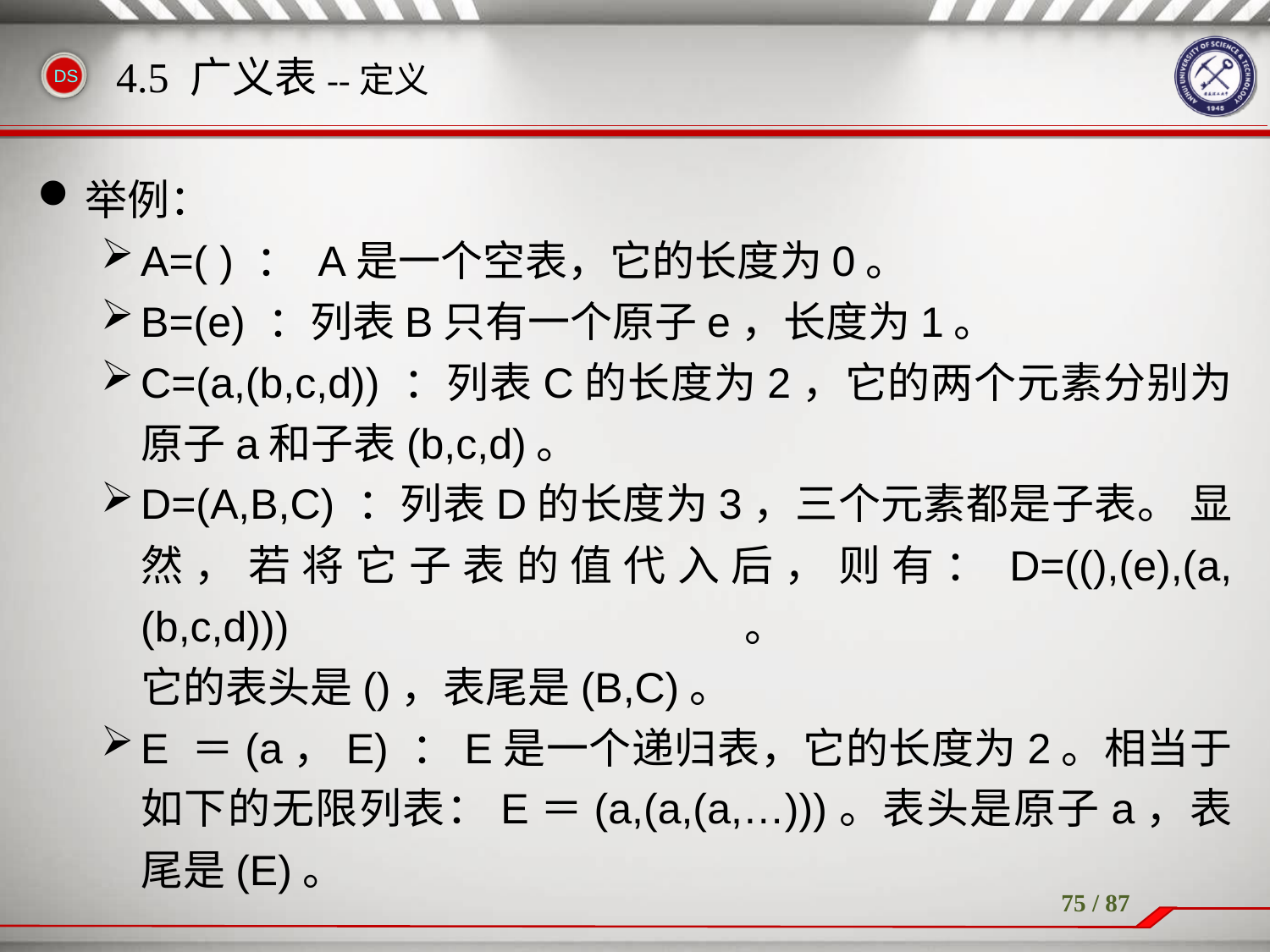

# 4.5 广义表--定义
举例：
A=( ) ： A是一个空表，它的长度为0。
B=(e) ：列表B只有一个原子e，长度为1。
C=(a,(b,c,d)) ：列表C的长度为2，它的两个元素分别为原子a和子表(b,c,d)。
D=(A,B,C) ：列表D的长度为3，三个元素都是子表。 显然，若将它子表的值代入后，则有：D=((),(e),(a,(b,c,d)))。
它的表头是()，表尾是(B,C)。
E ＝(a，E) ：E是一个递归表，它的长度为2。相当于如下的无限列表：E＝(a,(a,(a,…)))。表头是原子a，表尾是(E)。